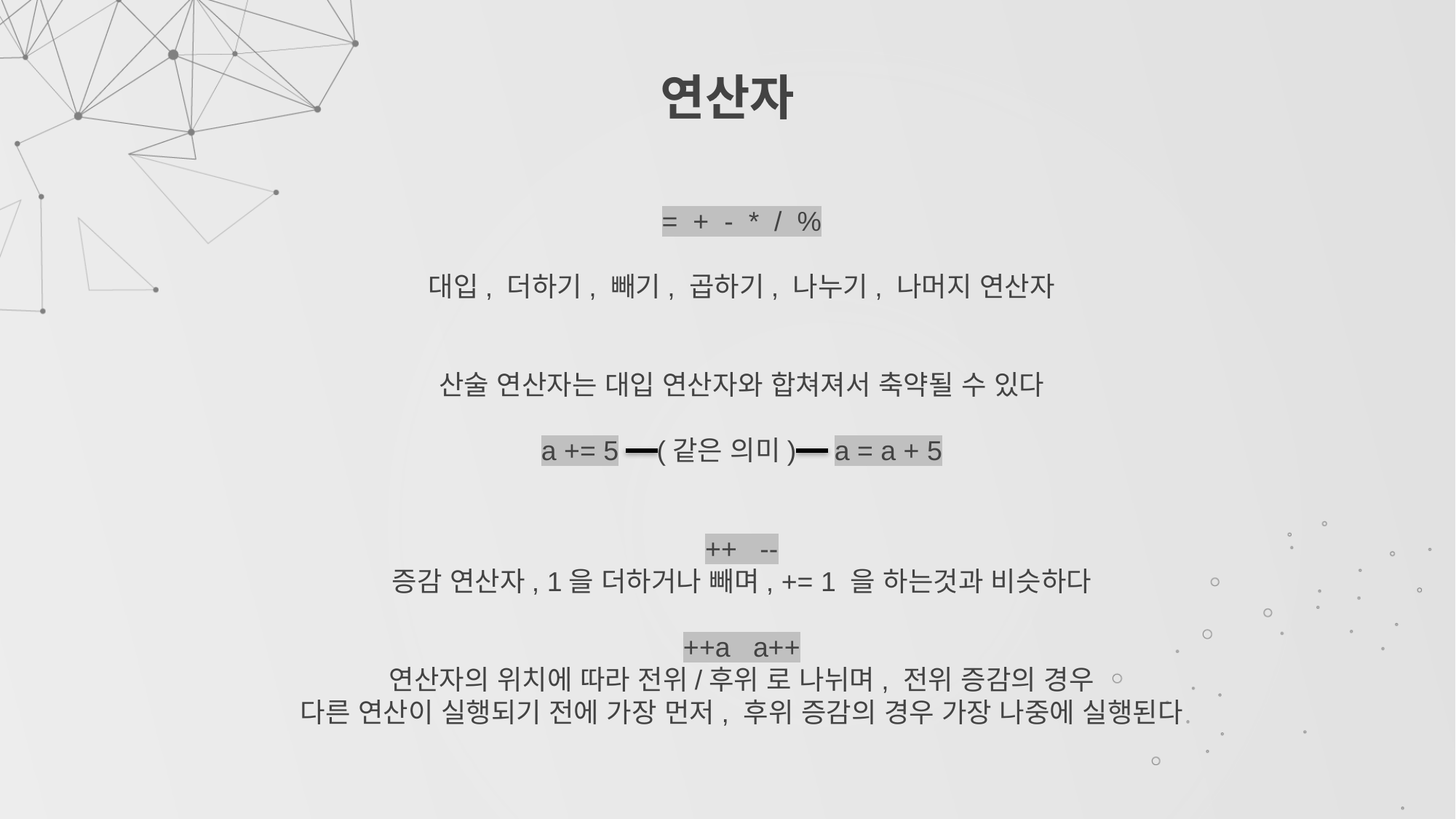

# 연산자
=  +  -  *  /  %

대입, 더하기, 빼기, 곱하기, 나누기, 나머지 연산자

산술 연산자는 대입 연산자와 합쳐져서 축약될 수 있다

a += 5     (같은 의미)     a = a + 5

++   --
증감 연산자, 1을 더하거나 빼며, += 1 을 하는것과 비슷하다

++a   a++
연산자의 위치에 따라 전위/후위 로 나뉘며, 전위 증감의 경우
다른 연산이 실행되기 전에 가장 먼저, 후위 증감의 경우 가장 나중에 실행된다